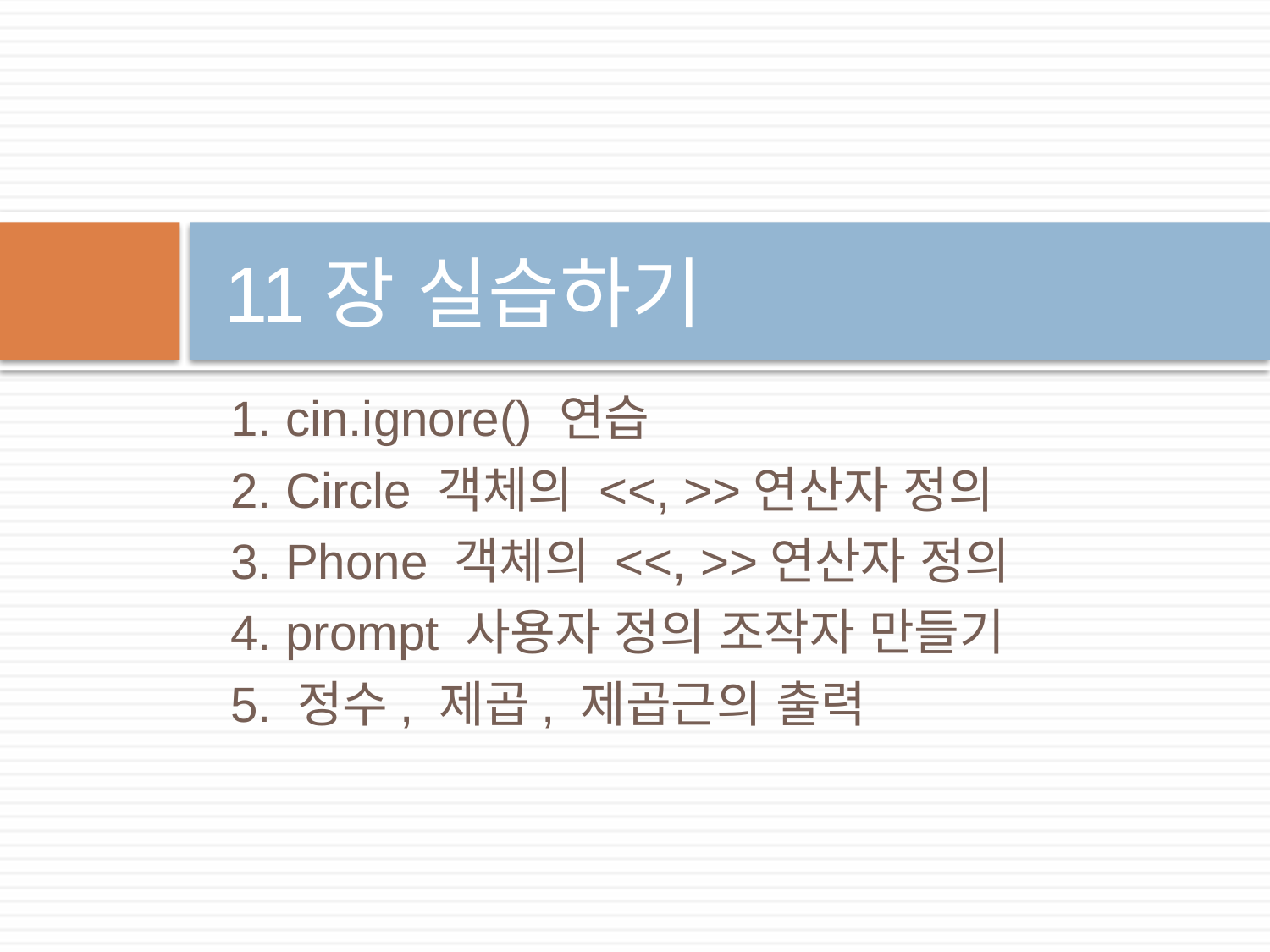

# 11장 실습하기

  1. cin.ignore() 연습
  2. Circle 객체의 <<, >>연산자 정의
  3. Phone 객체의 <<, >>연산자 정의
  4. prompt 사용자 정의 조작자 만들기
  5. 정수, 제곱, 제곱근의 출력